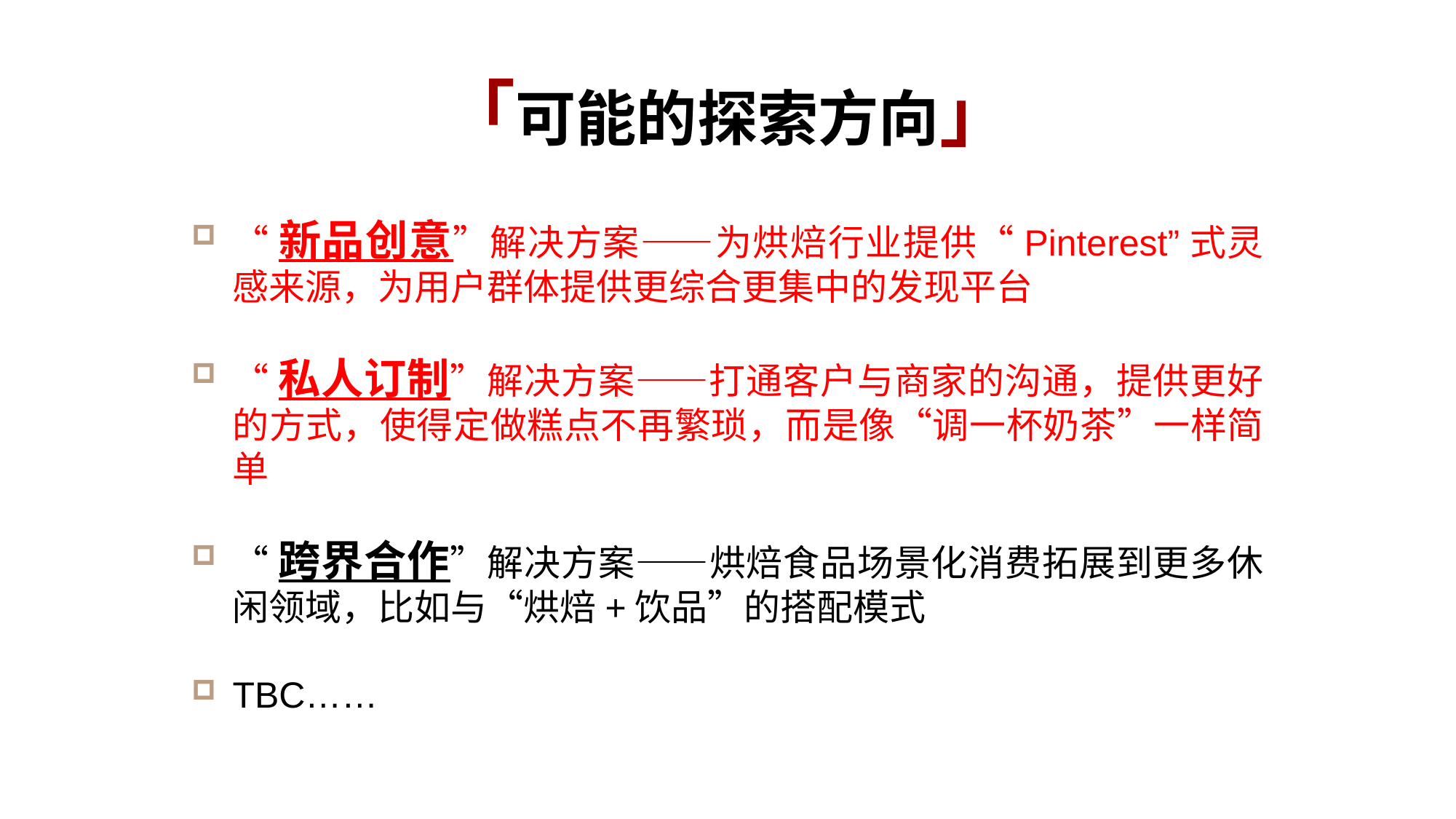

「可能的探索方向」

“新品创意”解决方案——为烘焙行业提供“Pinterest”式灵感来源，为用户群体提供更综合更集中的发现平台

“私人订制”解决方案——打通客户与商家的沟通，提供更好的方式，使得定做糕点不再繁琐，而是像“调一杯奶茶”一样简单

“跨界合作”解决方案——烘焙食品场景化消费拓展到更多休闲领域，比如与“烘焙+饮品”的搭配模式

TBC……